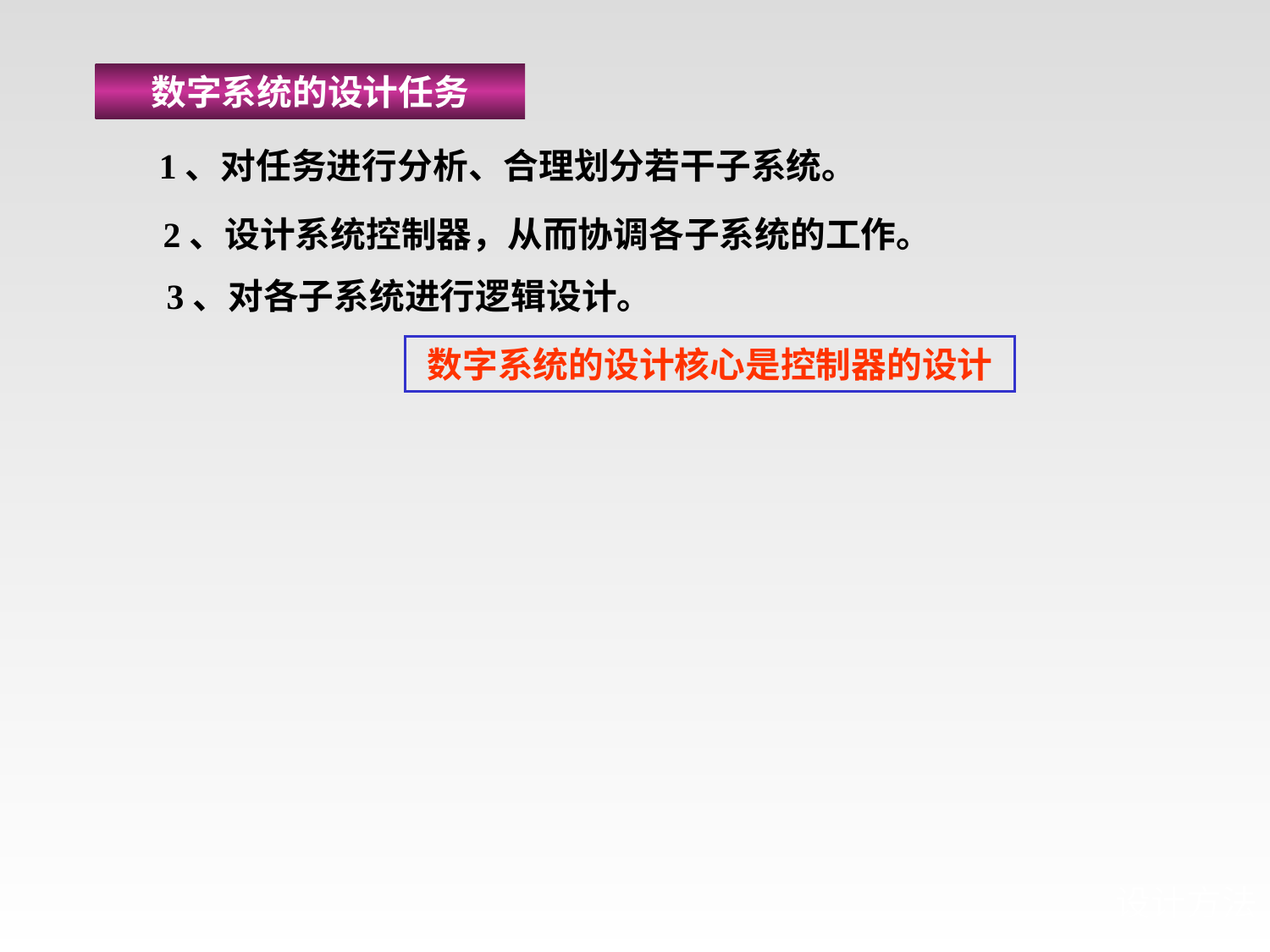

数字系统的设计任务
1、对任务进行分析、合理划分若干子系统。
2、设计系统控制器，从而协调各子系统的工作。
3、对各子系统进行逻辑设计。
数字系统的设计核心是控制器的设计
# 设计方法